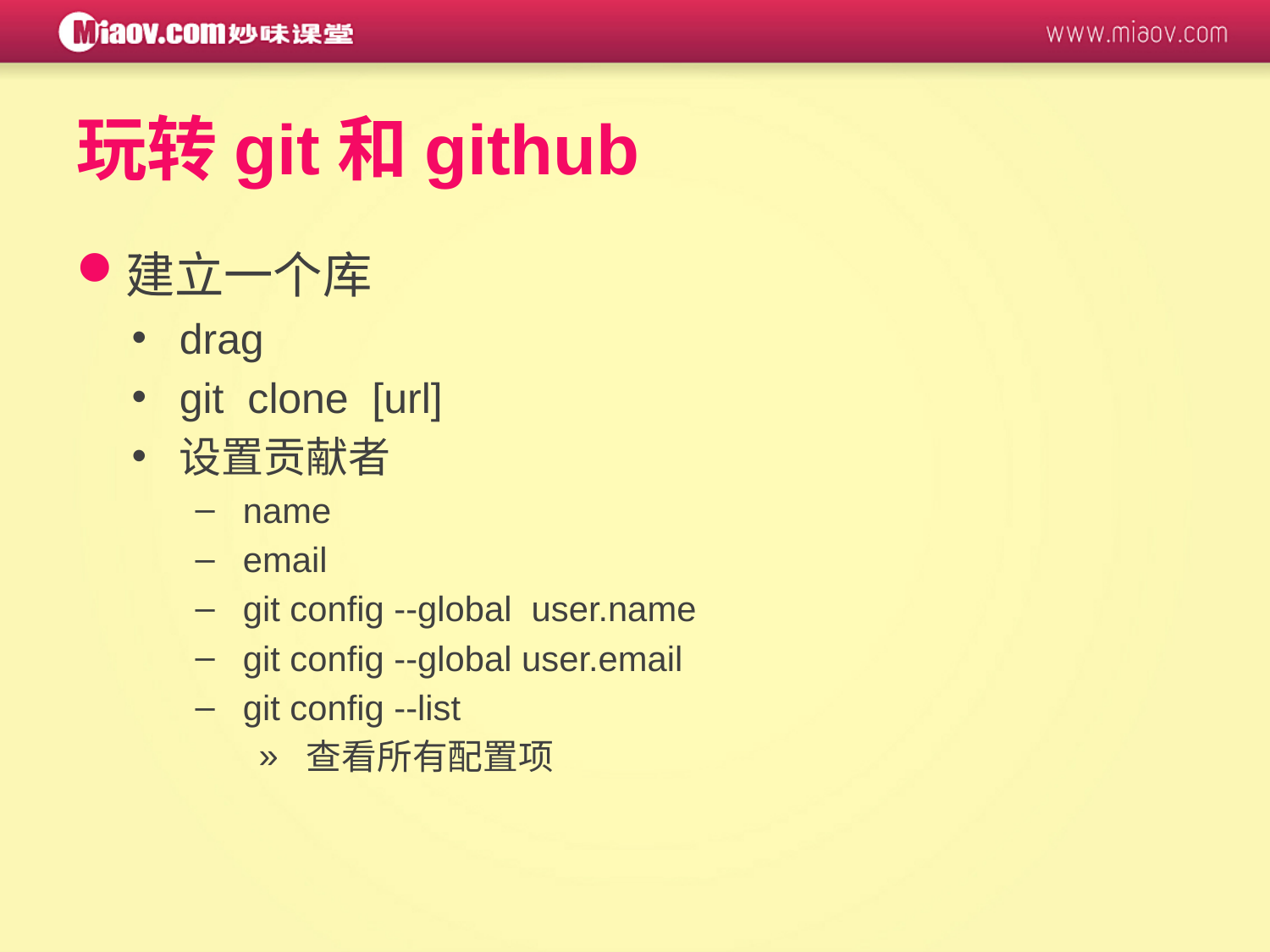

# 玩转git和github
建立一个库
drag
git  clone  [url]
设置贡献者
name
email
git config --global  user.name
git config --global user.email
git config --list
查看所有配置项